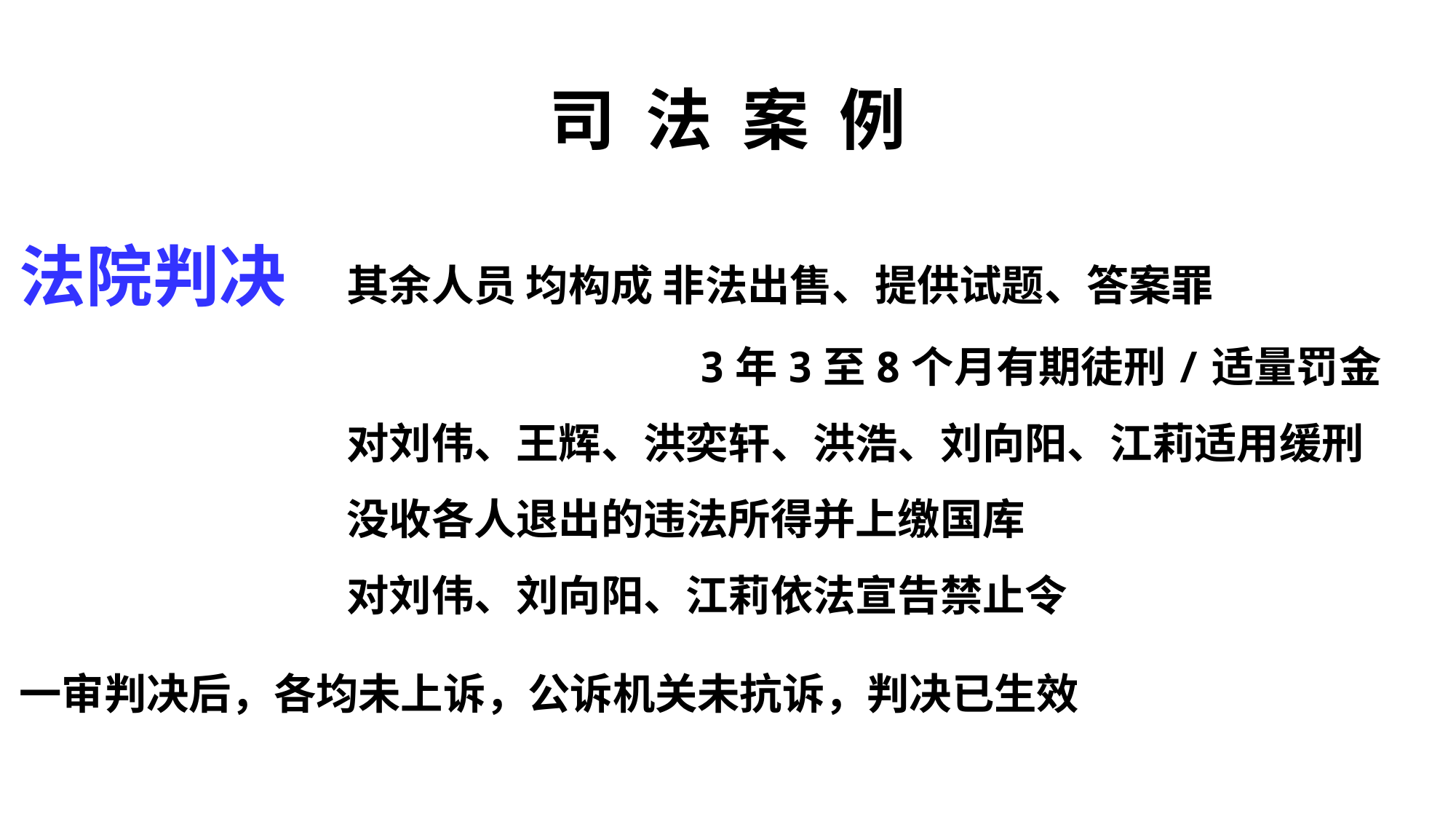

# 司  法  案  例
法院判决	其余人员 均构成 非法出售、提供试题、答案罪
						 3年3至8个月有期徒刑/适量罚金
			对刘伟、王辉、洪奕轩、洪浩、刘向阳、江莉适用缓刑
			没收各人退出的违法所得并上缴国库
			对刘伟、刘向阳、江莉依法宣告禁止令

一审判决后，各均未上诉，公诉机关未抗诉，判决已生效